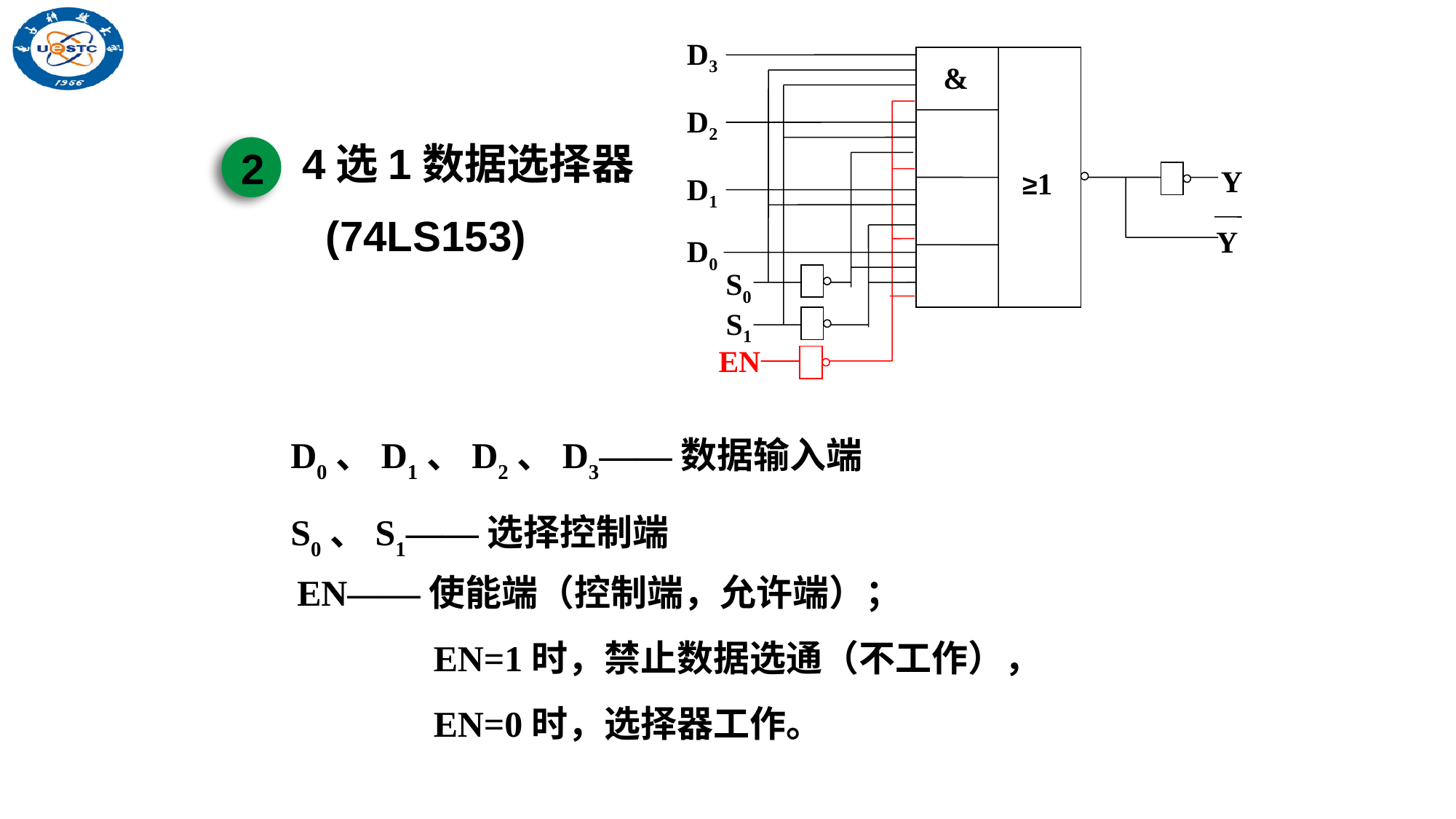

D3

&

D2

Y
≥1
D1

Y

D0

S0

S1

EN
4选1数据选择器
  (74LS153)
2
D0、D1、D2、D3——数据输入端
S0、S1——选择控制端
EN——使能端（控制端，允许端）；
               EN=1时，禁止数据选通（不工作），
               EN=0时，选择器工作。